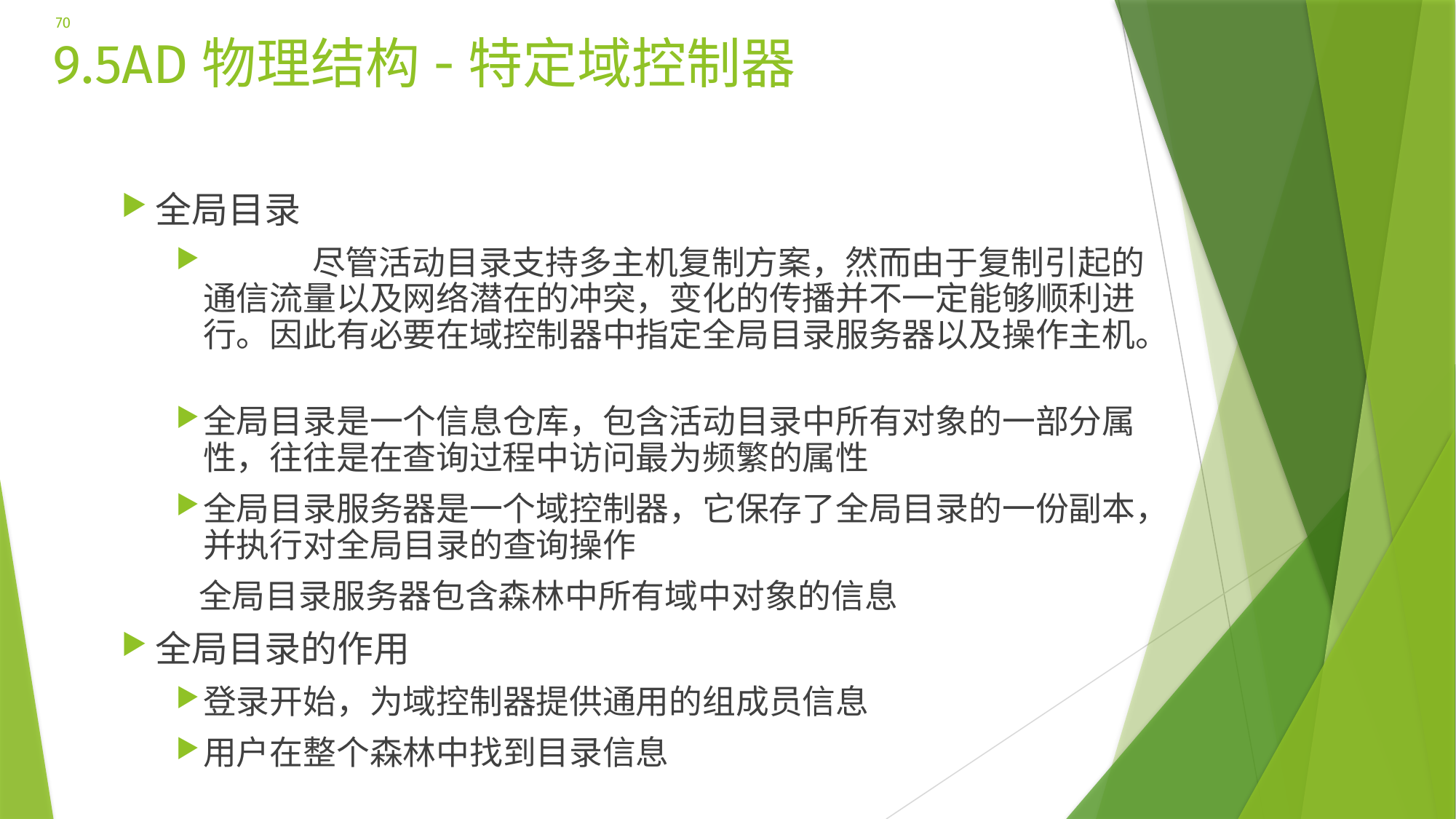

70
# 9.5AD物理结构-特定域控制器
全局目录
	尽管活动目录支持多主机复制方案，然而由于复制引起的通信流量以及网络潜在的冲突，变化的传播并不一定能够顺利进行。因此有必要在域控制器中指定全局目录服务器以及操作主机。
全局目录是一个信息仓库，包含活动目录中所有对象的一部分属性，往往是在查询过程中访问最为频繁的属性
全局目录服务器是一个域控制器，它保存了全局目录的一份副本，并执行对全局目录的查询操作
  全局目录服务器包含森林中所有域中对象的信息
全局目录的作用
登录开始，为域控制器提供通用的组成员信息
用户在整个森林中找到目录信息